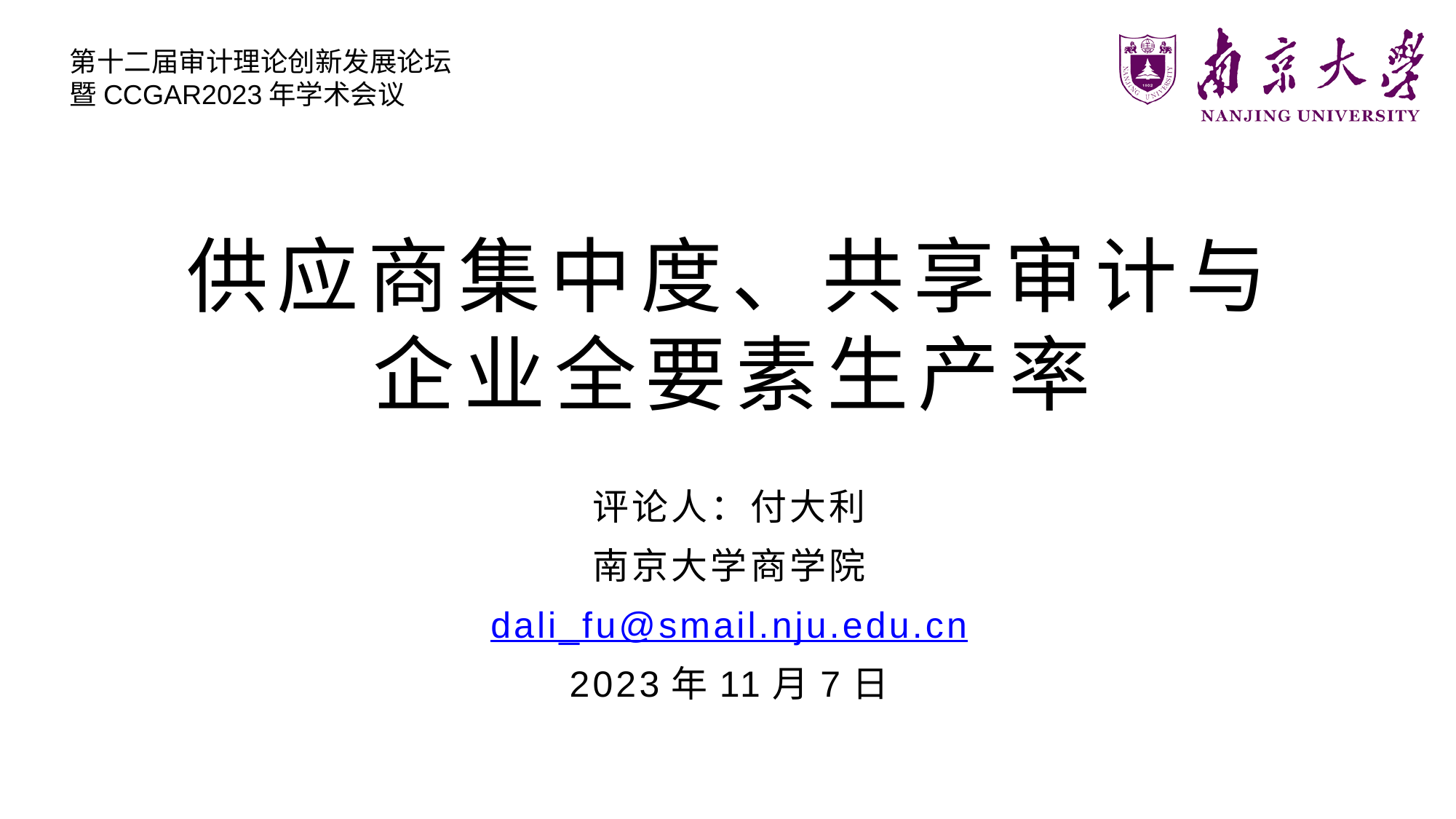

第十二届审计理论创新发展论坛
暨CCGAR2023年学术会议
# 供应商集中度、共享审计与企业全要素生产率
评论人：付大利
南京大学商学院
dali_fu@smail.nju.edu.cn
2023年11月7日